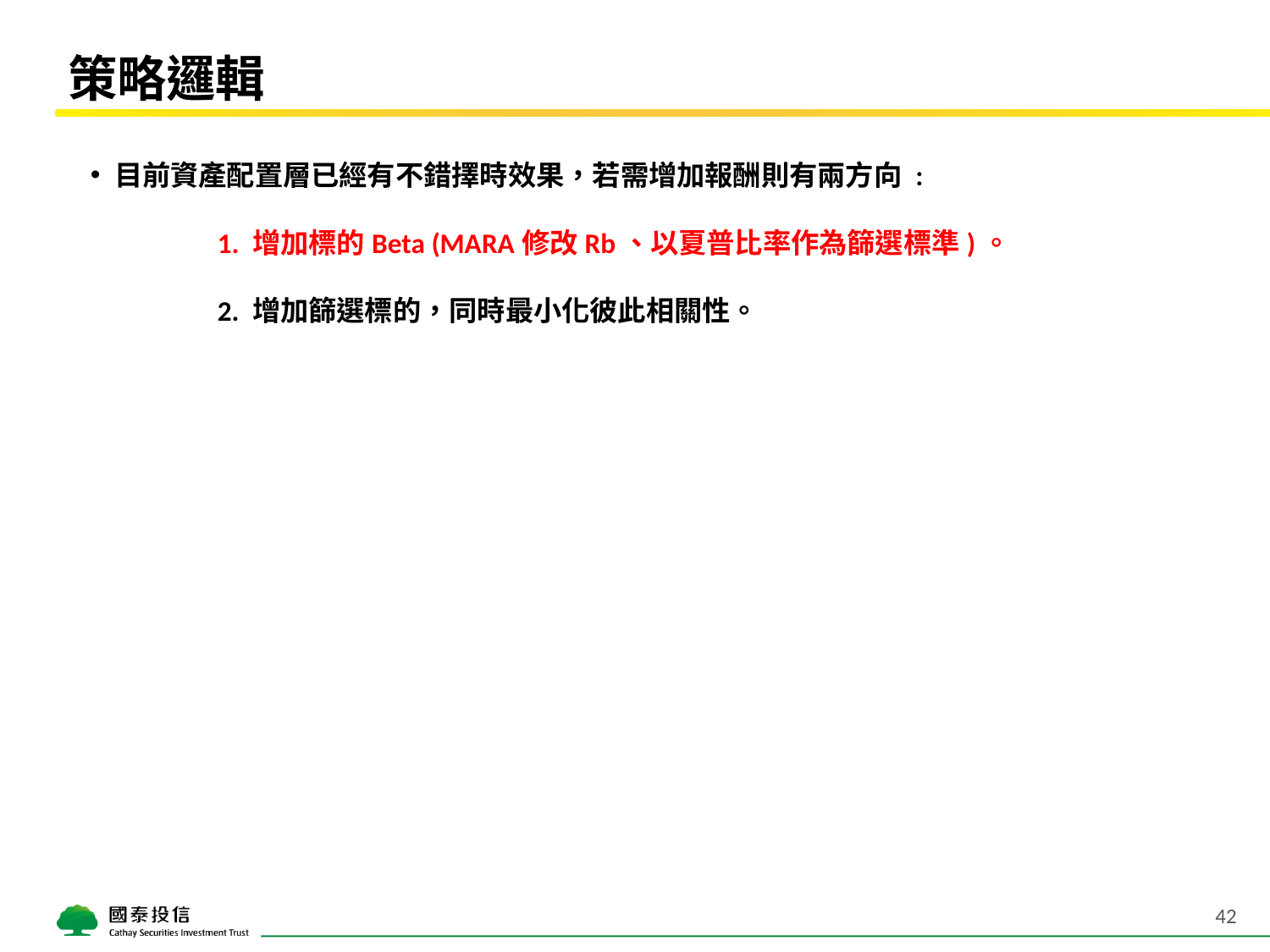

# 策略邏輯
目前資產配置層已經有不錯擇時效果，若需增加報酬則有兩方向 :

	1. 增加標的Beta (MARA修改Rb、以夏普比率作為篩選標準)。

	2. 增加篩選標的，同時最小化彼此相關性。

42